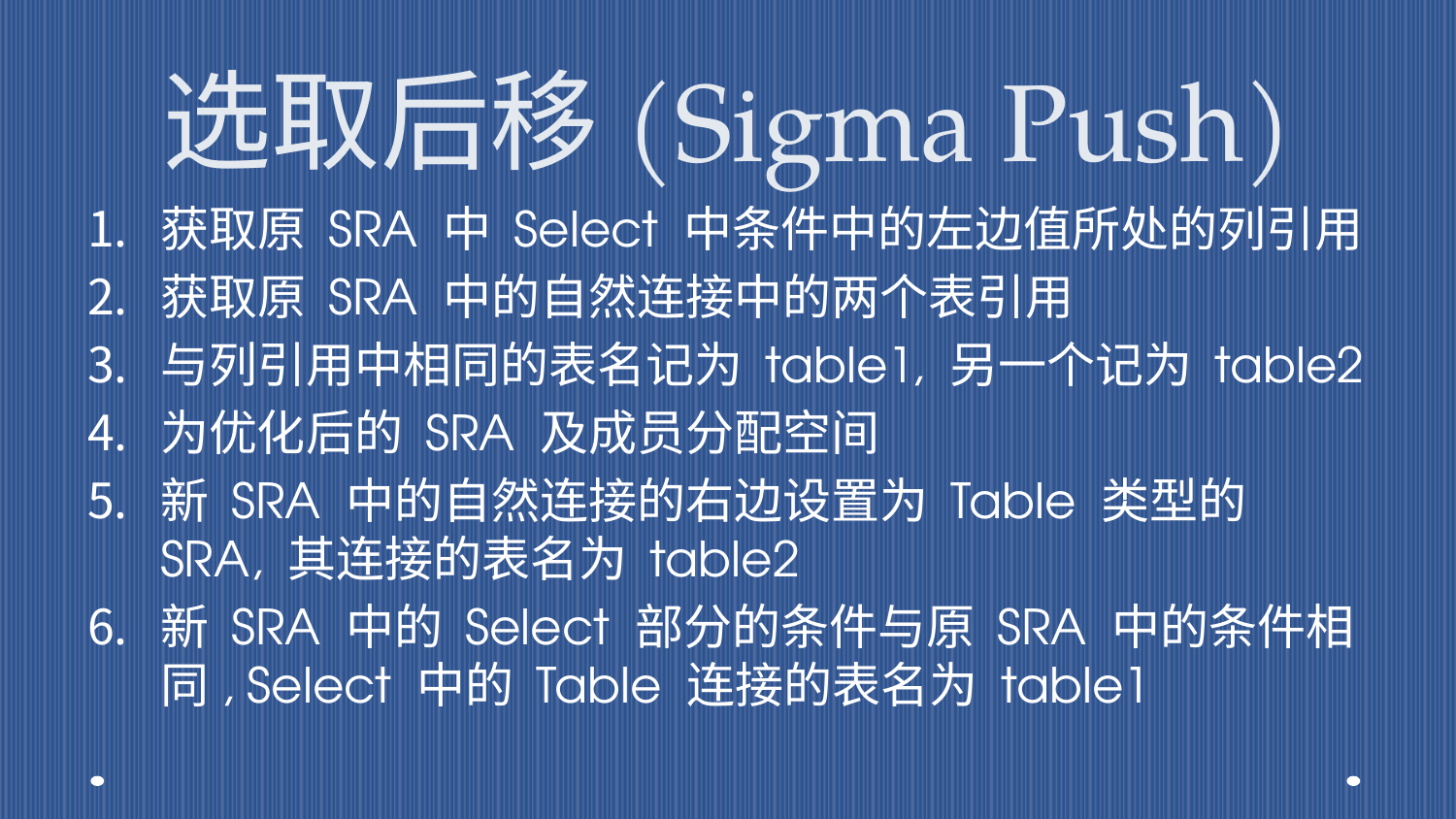

# 选取后移(Sigma Push)
获取原 SRA 中 Select 中条件中的左边值所处的列引用
获取原 SRA 中的自然连接中的两个表引用
与列引用中相同的表名记为 table1, 另一个记为 table2
为优化后的 SRA 及成员分配空间
新 SRA 中的自然连接的右边设置为 Table 类型的 SRA, 其连接的表名为 table2
新 SRA 中的 Select 部分的条件与原 SRA 中的条件相同, Select 中的 Table 连接的表名为 table1